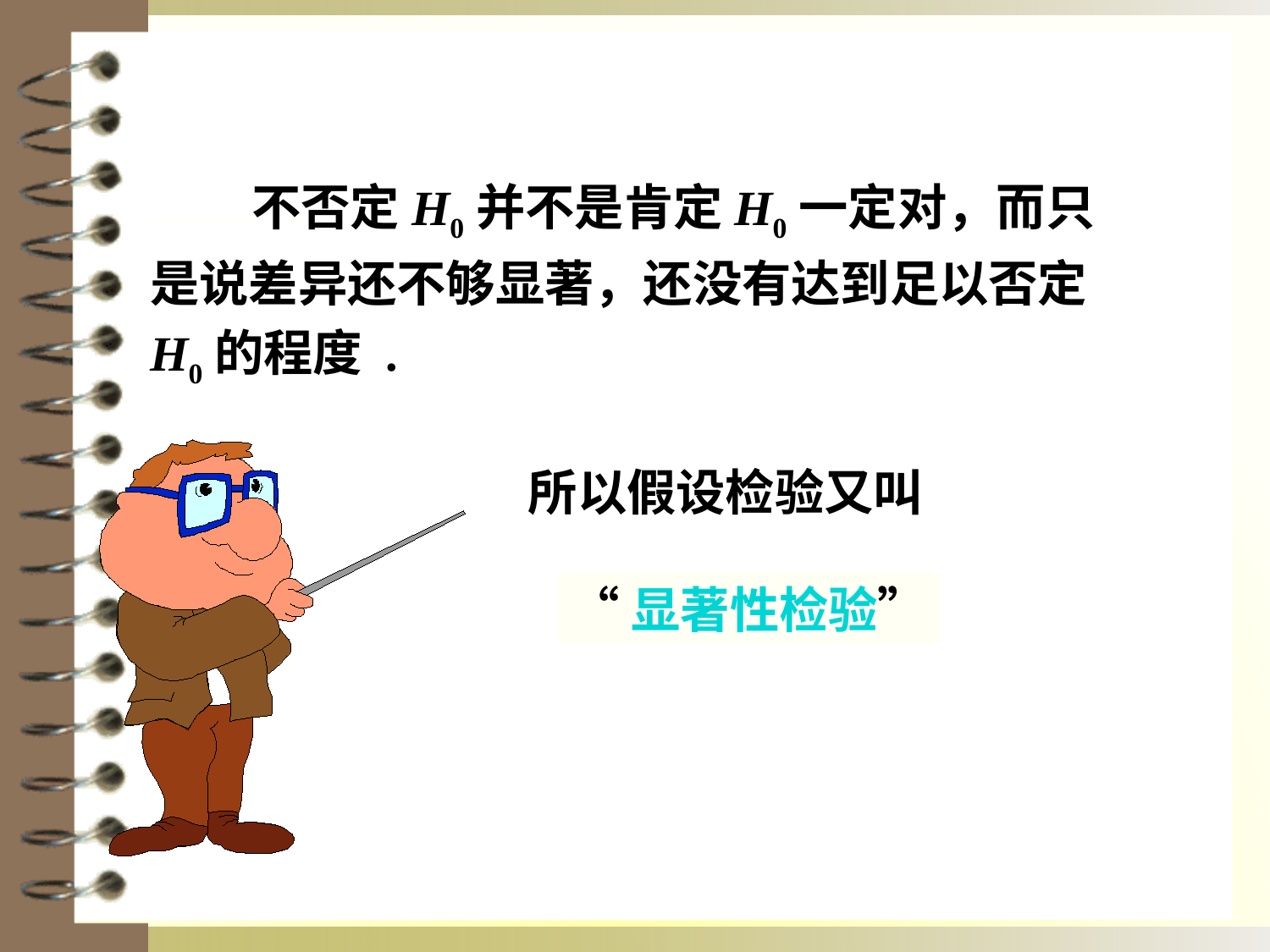

不否定H0并不是肯定H0一定对，而只是说差异还不够显著，还没有达到足以否定H0的程度 .

所以假设检验又叫
“显著性检验”